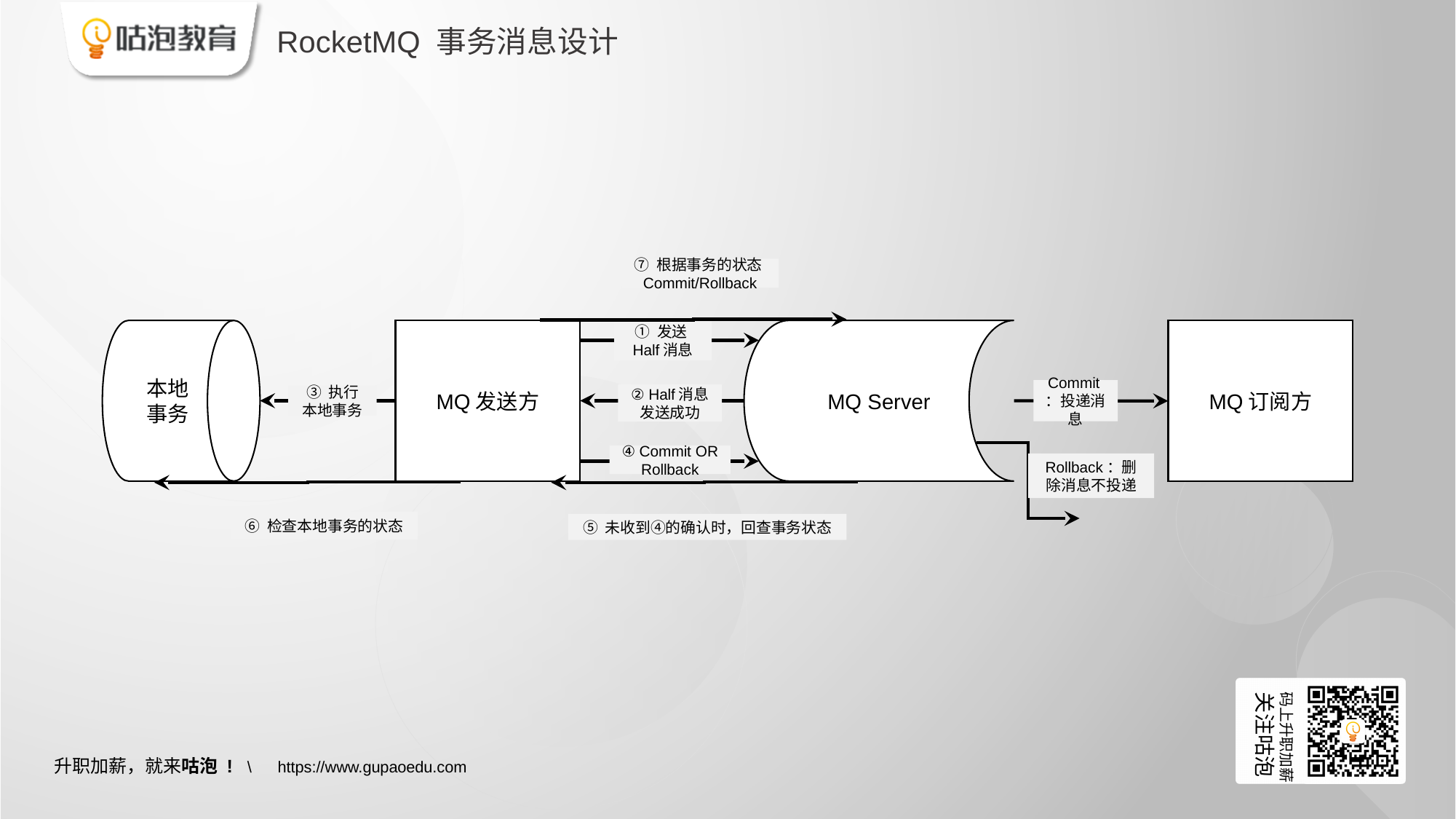

# RocketMQ 事务消息设计
⑦ 根据事务的状态Commit/Rollback
MQ订阅方
MQ Server
本地事务
MQ发送方
① 发送Half消息
Commit：投递消息
② Half消息发送成功
③ 执行本地事务
④ Commit OR Rollback
Rollback：删除消息不投递
⑥ 检查本地事务的状态
⑤ 未收到④的确认时，回查事务状态